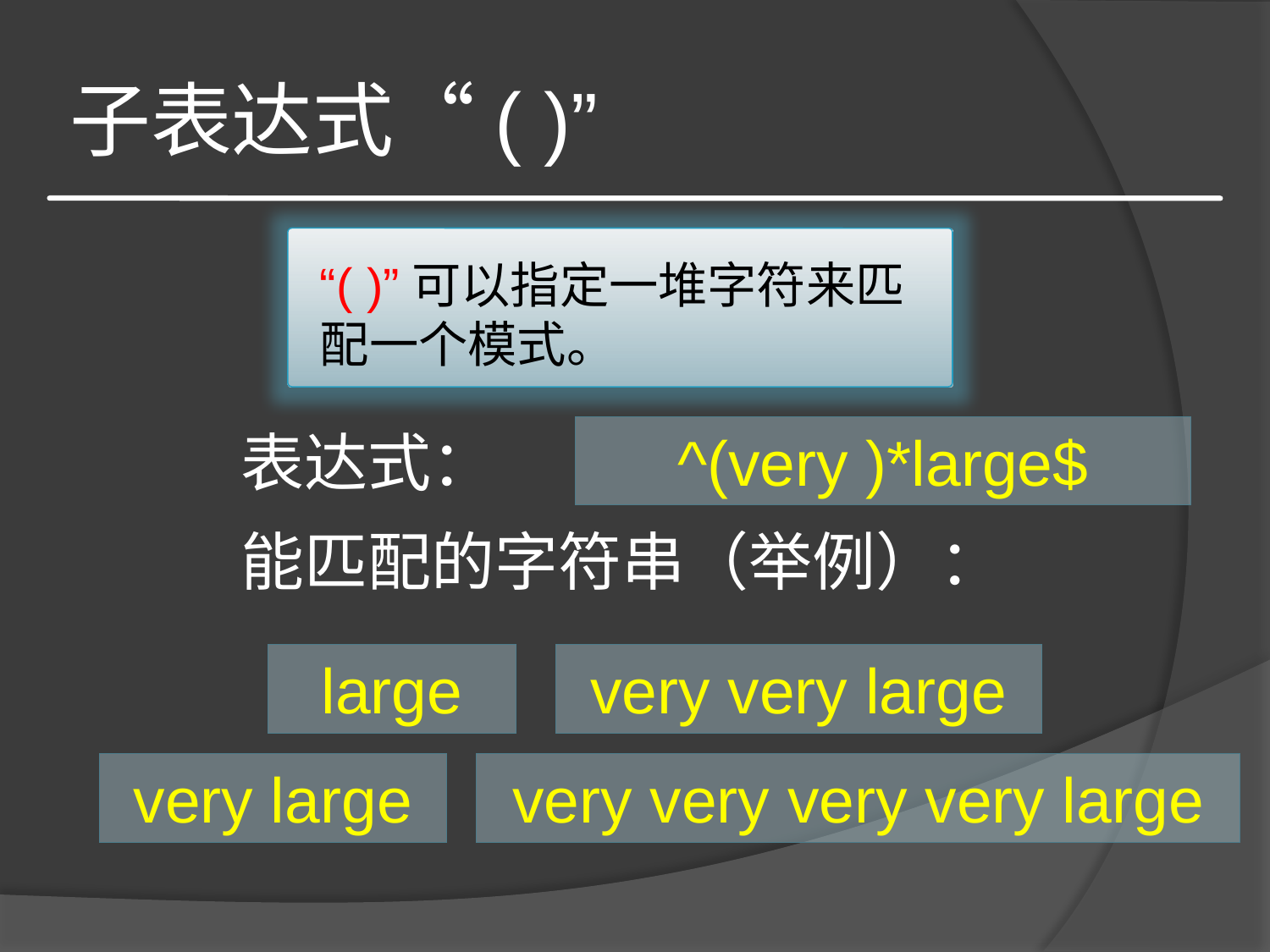

# 子表达式“( )”

“( )”可以指定一堆字符来匹配一个模式。
表达式：
^(very )*large$
能匹配的字符串（举例）：
large
very very large
very large
very very very very large